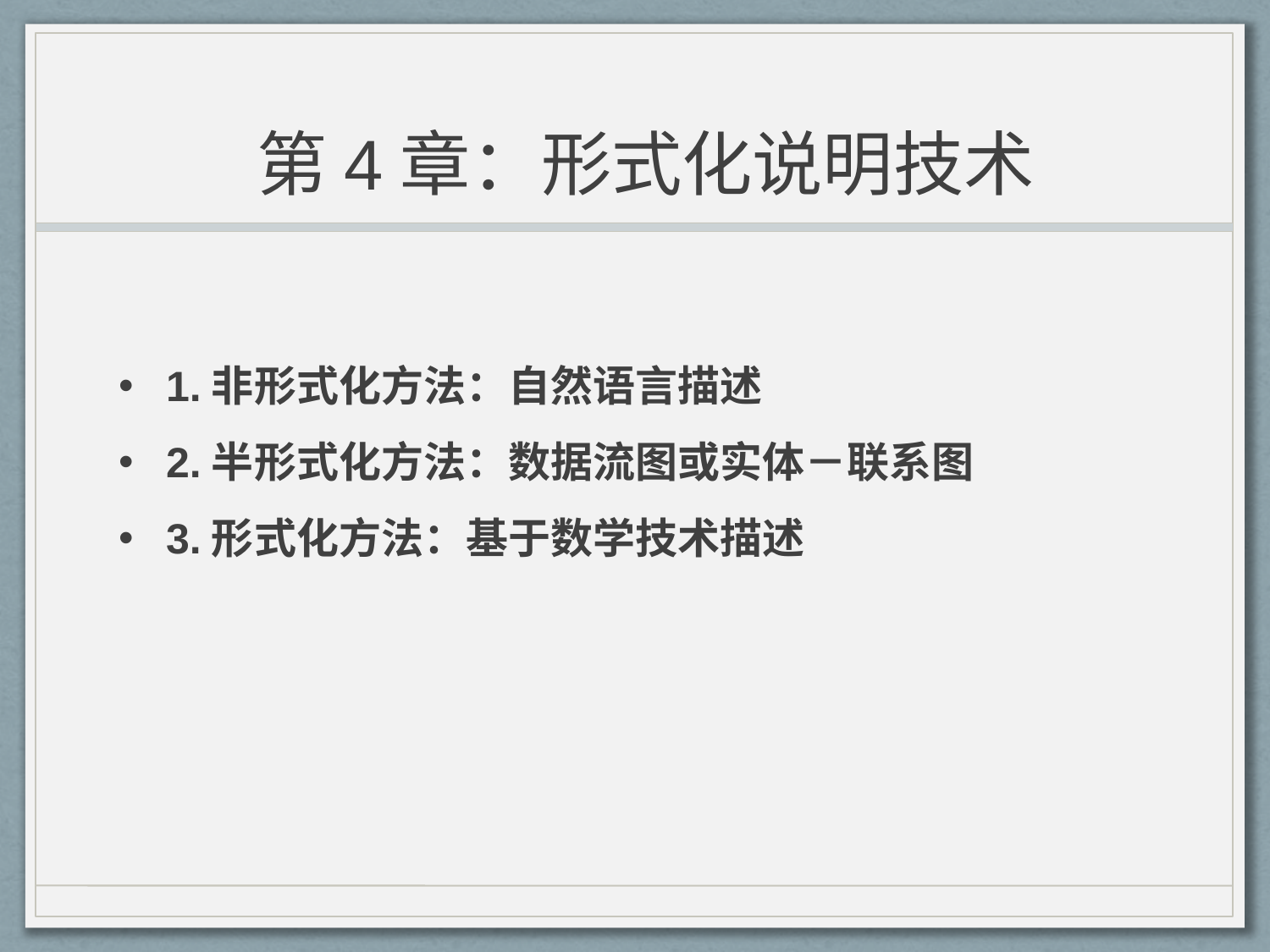

# 第4章：形式化说明技术
1.非形式化方法：自然语言描述
2.半形式化方法：数据流图或实体－联系图
3.形式化方法：基于数学技术描述